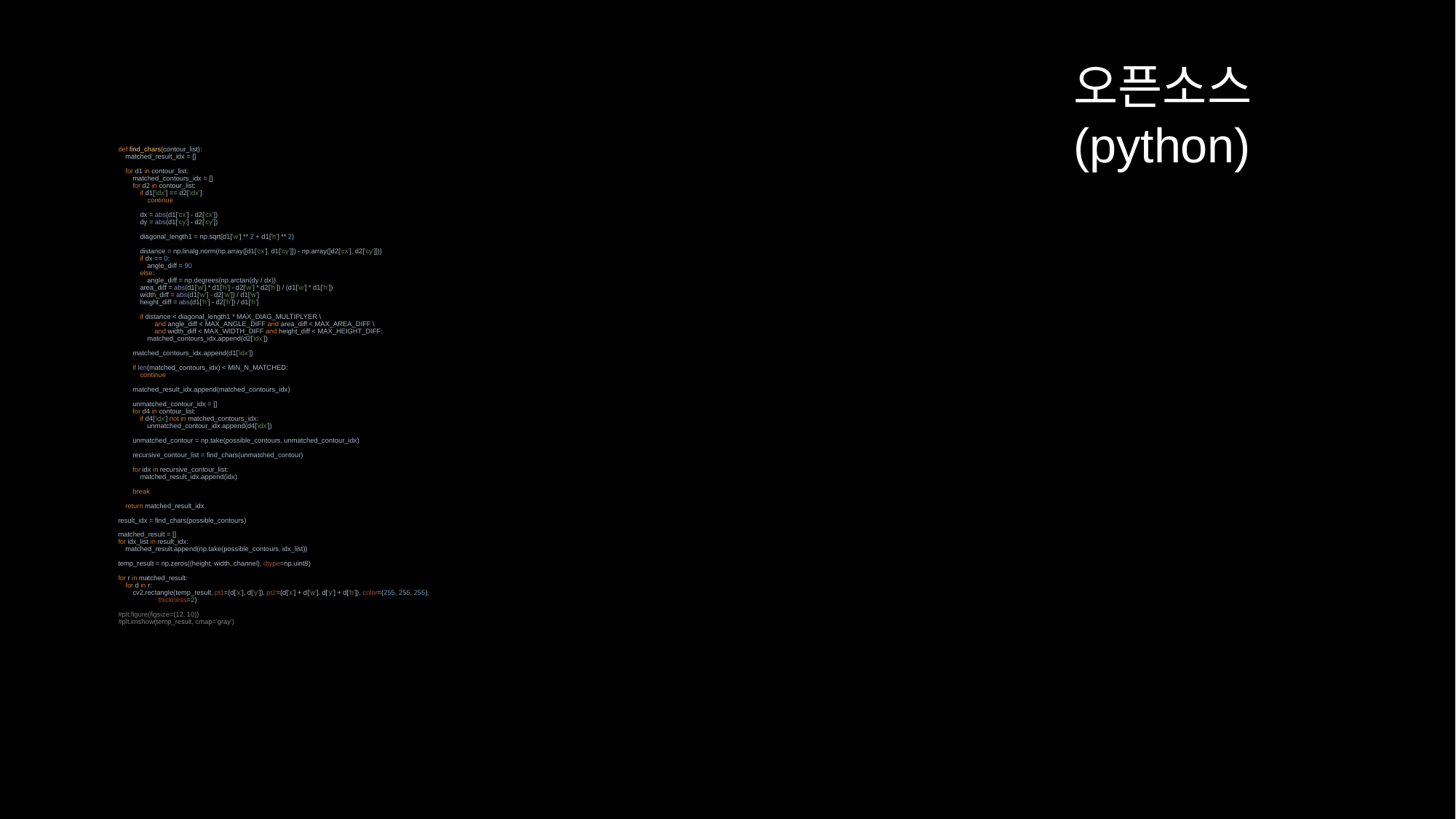

오픈소스
(python)
def find_chars(contour_list):
    matched_result_idx = []
    for d1 in contour_list:
        matched_contours_idx = []
        for d2 in contour_list:
            if d1['idx'] == d2['idx']:
                continue
            dx = abs(d1['cx'] - d2['cx'])
            dy = abs(d1['cy'] - d2['cy'])
            diagonal_length1 = np.sqrt(d1['w'] ** 2 + d1['h'] ** 2)
            distance = np.linalg.norm(np.array([d1['cx'], d1['cy']]) - np.array([d2['cx'], d2['cy']]))
            if dx == 0:
                angle_diff = 90
            else:
                angle_diff = np.degrees(np.arctan(dy / dx))
            area_diff = abs(d1['w'] * d1['h'] - d2['w'] * d2['h']) / (d1['w'] * d1['h'])
            width_diff = abs(d1['w'] - d2['w']) / d1['w']
            height_diff = abs(d1['h'] - d2['h']) / d1['h']
            if distance < diagonal_length1 * MAX_DIAG_MULTIPLYER \
                    and angle_diff < MAX_ANGLE_DIFF and area_diff < MAX_AREA_DIFF \
                    and width_diff < MAX_WIDTH_DIFF and height_diff < MAX_HEIGHT_DIFF:
                matched_contours_idx.append(d2['idx'])
        matched_contours_idx.append(d1['idx'])
        if len(matched_contours_idx) < MIN_N_MATCHED:
            continue
        matched_result_idx.append(matched_contours_idx)
        unmatched_contour_idx = []
        for d4 in contour_list:
            if d4['idx'] not in matched_contours_idx:
                unmatched_contour_idx.append(d4['idx'])
        unmatched_contour = np.take(possible_contours, unmatched_contour_idx)
        recursive_contour_list = find_chars(unmatched_contour)
        for idx in recursive_contour_list:
            matched_result_idx.append(idx)
        break
    return matched_result_idx
result_idx = find_chars(possible_contours)
matched_result = []
for idx_list in result_idx:
    matched_result.append(np.take(possible_contours, idx_list))
temp_result = np.zeros((height, width, channel), dtype=np.uint8)
for r in matched_result:
    for d in r:
        cv2.rectangle(temp_result, pt1=(d['x'], d['y']), pt2=(d['x'] + d['w'], d['y'] + d['h']), color=(255, 255, 255),
                      thickness=2)
#plt.figure(figsize=(12, 10))
#plt.imshow(temp_result, cmap='gray')